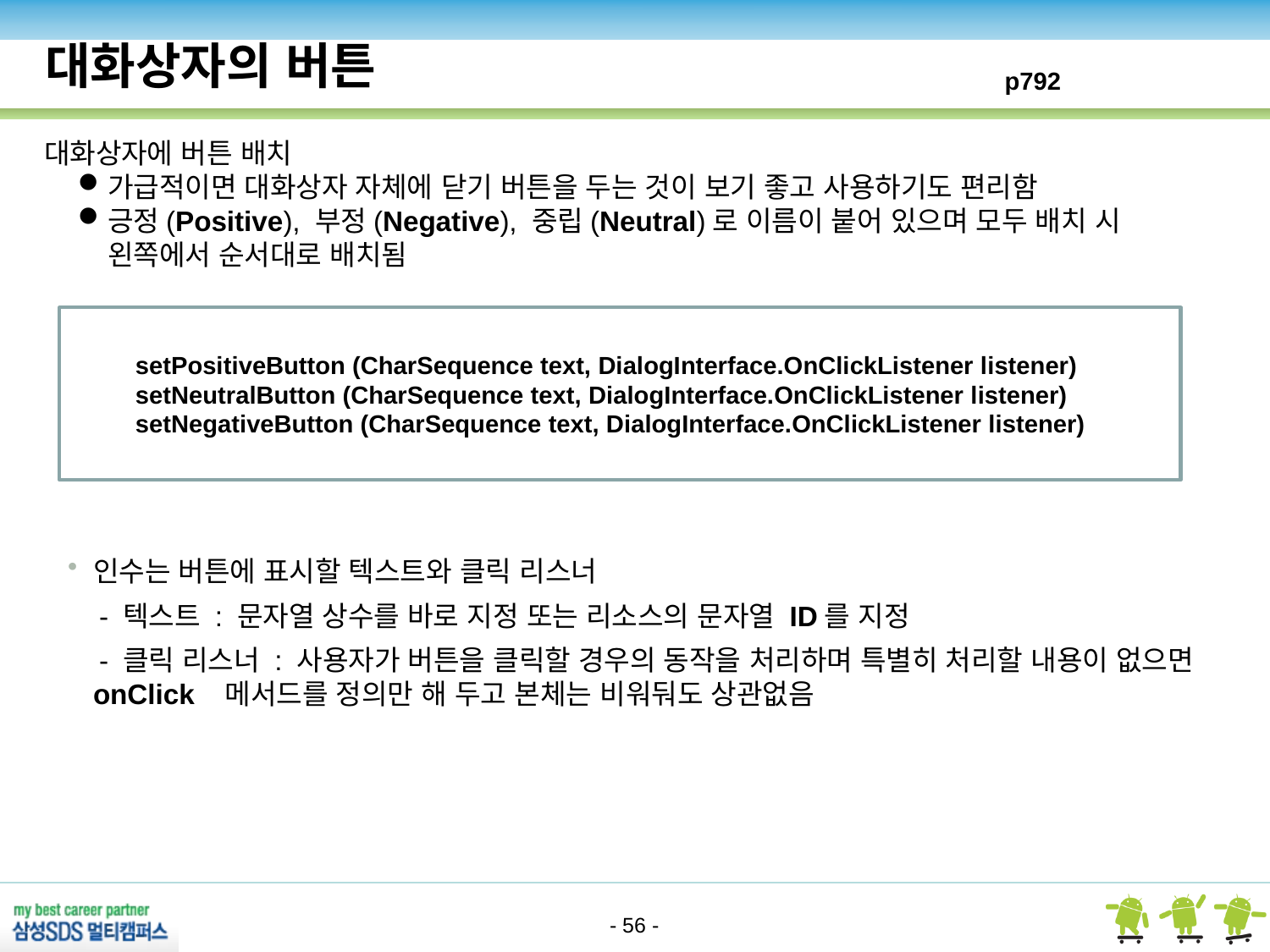

대화상자의 버튼
p792
대화상자에 버튼 배치
가급적이면 대화상자 자체에 닫기 버튼을 두는 것이 보기 좋고 사용하기도 편리함
긍정(Positive), 부정(Negative), 중립(Neutral)로 이름이 붙어 있으며 모두 배치 시 왼쪽에서 순서대로 배치됨

setPositiveButton (CharSequence text, DialogInterface.OnClickListener listener)
setNeutralButton (CharSequence text, DialogInterface.OnClickListener listener)
setNegativeButton (CharSequence text, DialogInterface.OnClickListener listener)
인수는 버튼에 표시할 텍스트와 클릭 리스너
    - 텍스트 : 문자열 상수를 바로 지정 또는 리소스의 문자열 ID를 지정
    - 클릭 리스너 : 사용자가 버튼을 클릭할 경우의 동작을 처리하며 특별히 처리할 내용이 없으면 onClick   메서드를 정의만 해 두고 본체는 비워둬도 상관없음

- 56 -